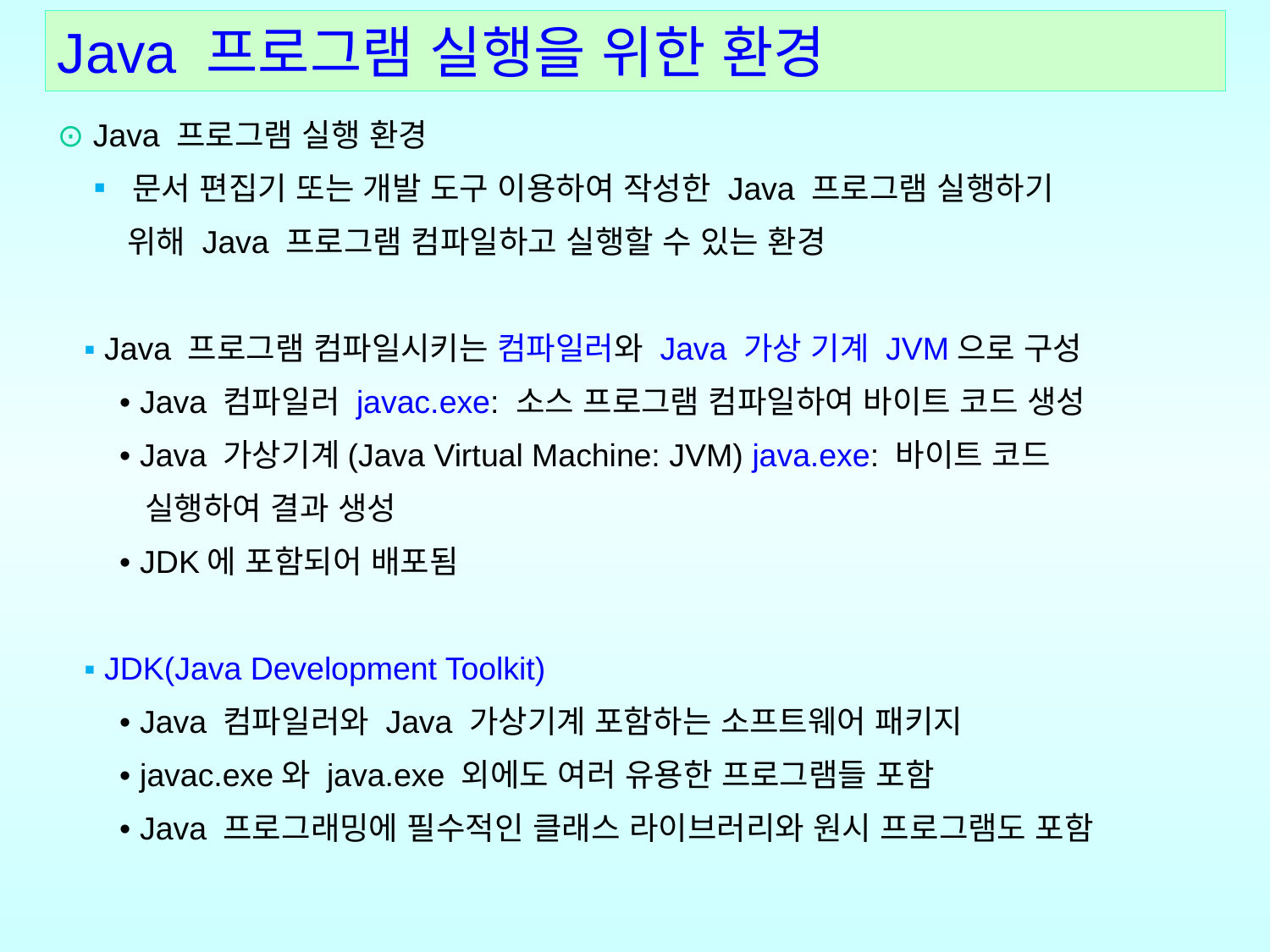

Java 프로그램 실행을 위한 환경
⊙ Java 프로그램 실행 환경
   ▪ 문서 편집기 또는 개발 도구 이용하여 작성한 Java 프로그램 실행하기
       위해 Java 프로그램 컴파일하고 실행할 수 있는 환경

   ▪ Java 프로그램 컴파일시키는 컴파일러와 Java 가상 기계 JVM으로 구성
       • Java 컴파일러 javac.exe: 소스 프로그램 컴파일하여 바이트 코드 생성
       • Java 가상기계(Java Virtual Machine: JVM) java.exe: 바이트 코드
         실행하여 결과 생성
       • JDK에 포함되어 배포됨

   ▪ JDK(Java Development Toolkit)
       • Java 컴파일러와 Java 가상기계 포함하는 소프트웨어 패키지
       • javac.exe와 java.exe 외에도 여러 유용한 프로그램들 포함
       • Java 프로그래밍에 필수적인 클래스 라이브러리와 원시 프로그램도 포함